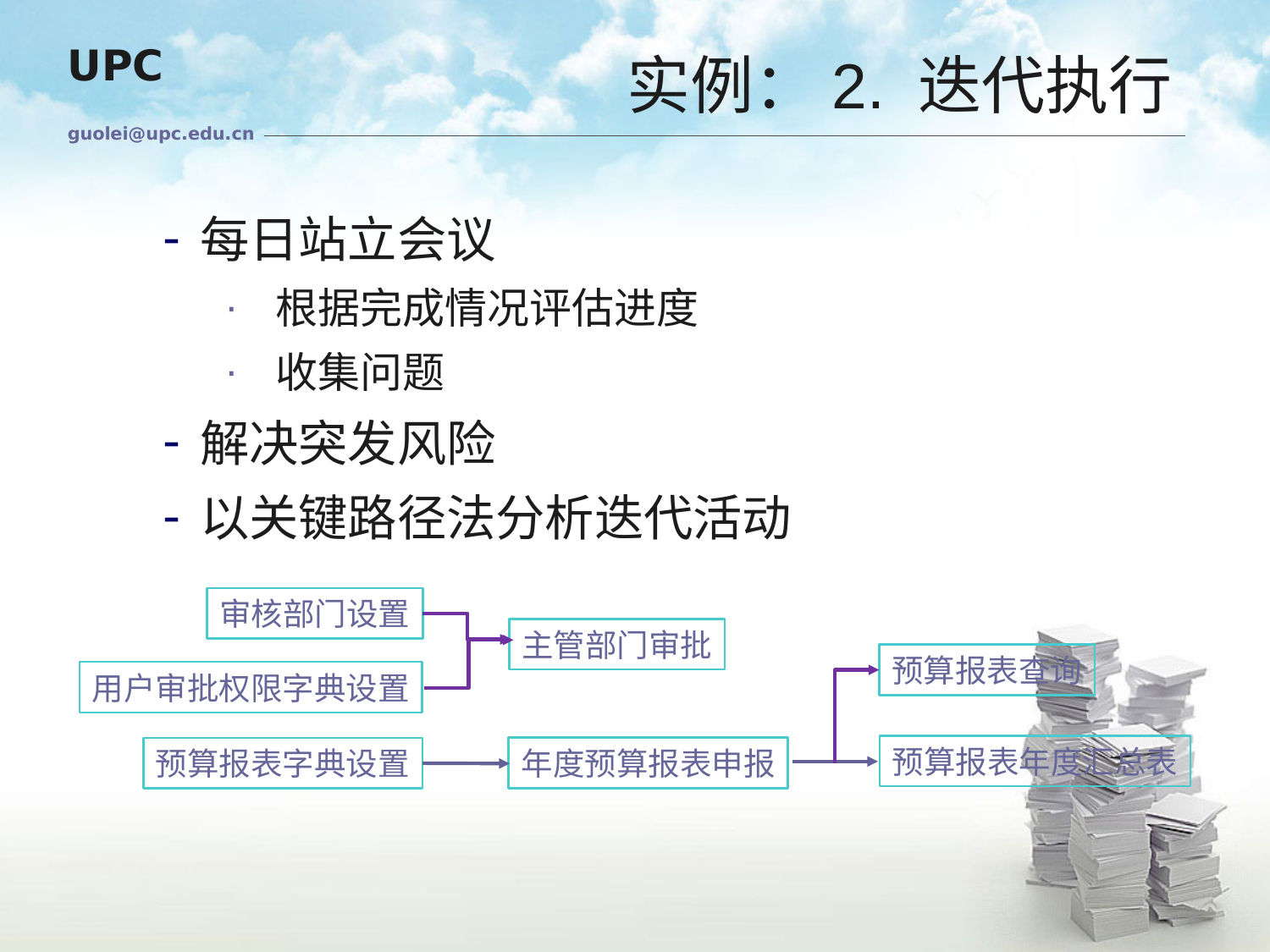

# 实例：2. 迭代执行
guolei@upc.edu.cn
每日站立会议
根据完成情况评估进度
收集问题
解决突发风险
以关键路径法分析迭代活动
审核部门设置
主管部门审批
预算报表查询
用户审批权限字典设置
预算报表年度汇总表
年度预算报表申报
预算报表字典设置